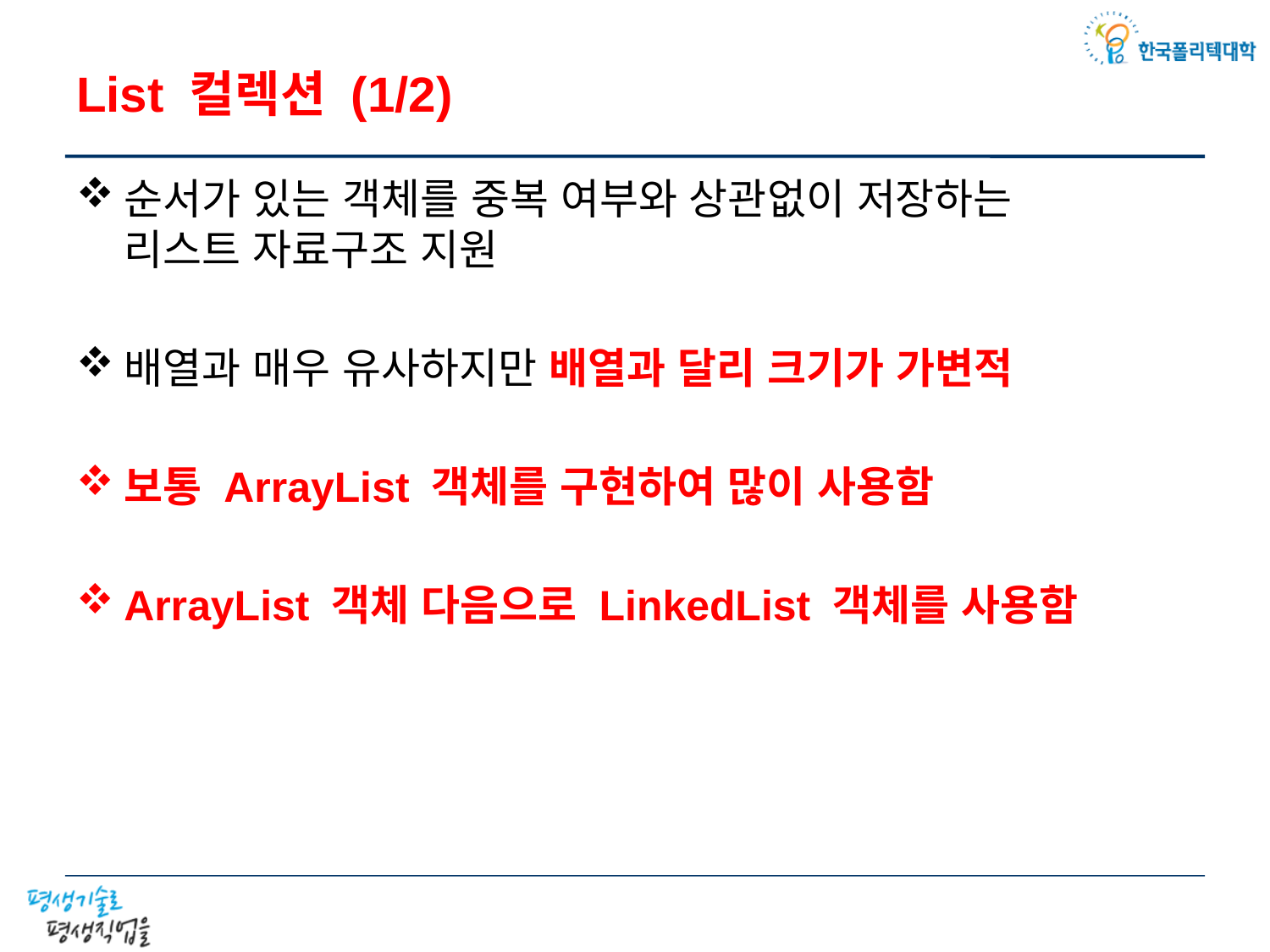

# List 컬렉션 (1/2)
순서가 있는 객체를 중복 여부와 상관없이 저장하는
리스트 자료구조 지원

배열과 매우 유사하지만 배열과 달리 크기가 가변적

보통 ArrayList 객체를 구현하여 많이 사용함

ArrayList 객체 다음으로 LinkedList 객체를 사용함